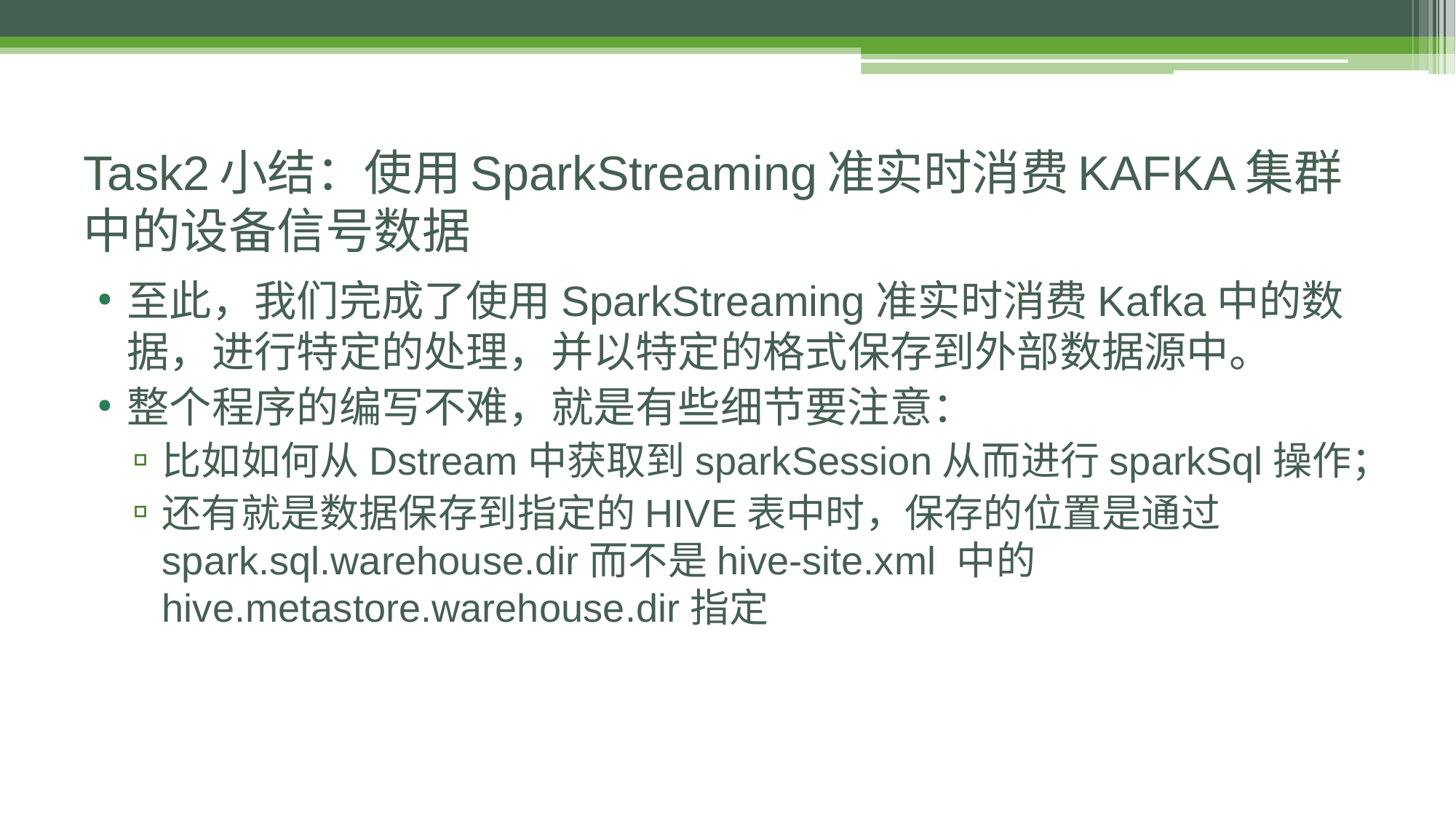

# Task2小结：使用SparkStreaming准实时消费KAFKA集群中的设备信号数据
至此，我们完成了使用SparkStreaming准实时消费Kafka中的数据，进行特定的处理，并以特定的格式保存到外部数据源中。
整个程序的编写不难，就是有些细节要注意：
比如如何从Dstream中获取到sparkSession从而进行sparkSql操作；
还有就是数据保存到指定的HIVE表中时，保存的位置是通过spark.sql.warehouse.dir而不是hive-site.xml 中的hive.metastore.warehouse.dir指定